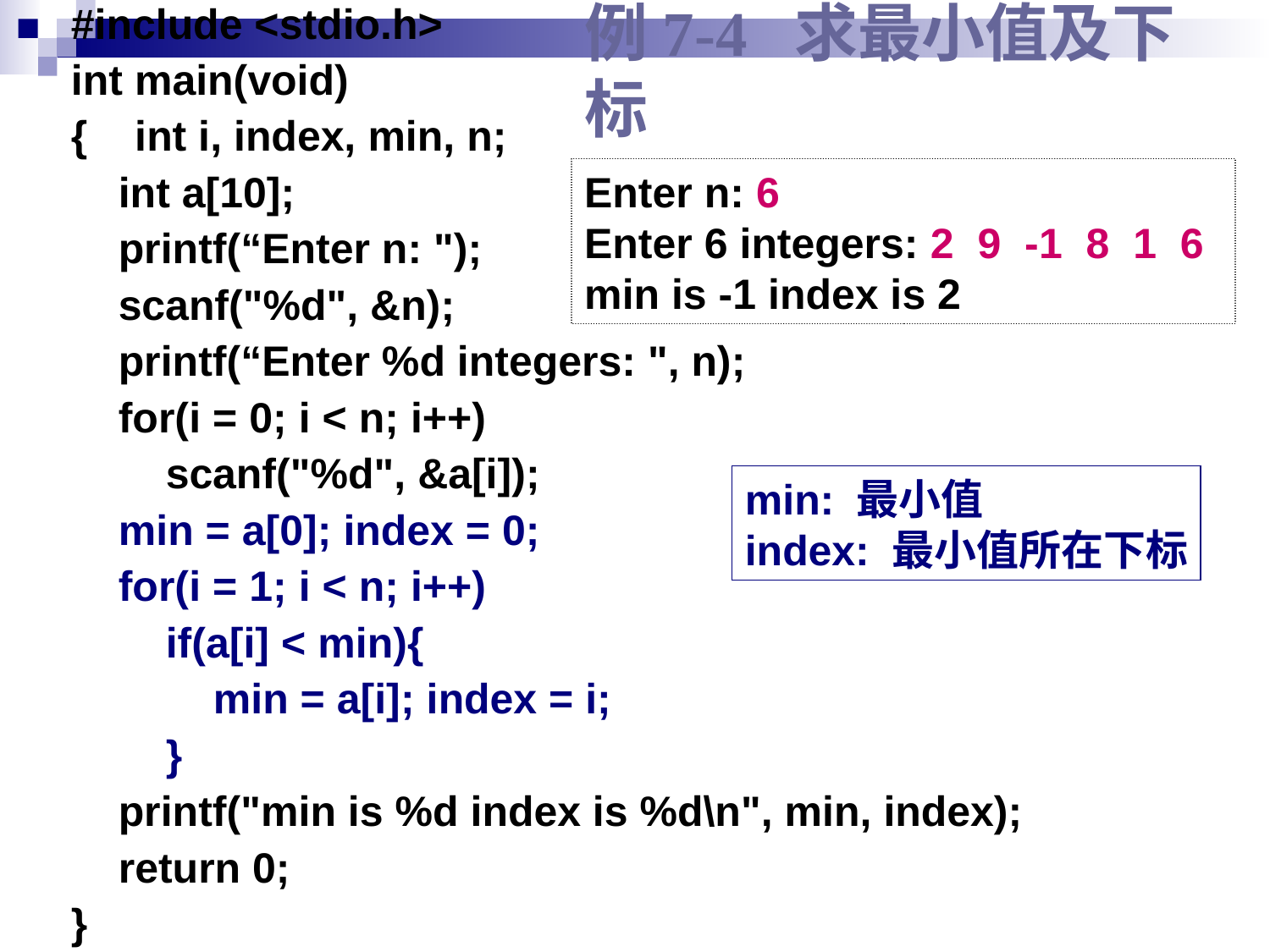

#include <stdio.h>
int main(void)
{    int i, index, min, n;
    int a[10];
    printf(“Enter n: ");
    scanf("%d", &n);
    printf(“Enter %d integers: ", n);
    for(i = 0; i < n; i++)
        scanf("%d", &a[i]);
    min = a[0]; index = 0;
    for(i = 1; i < n; i++)
        if(a[i] < min){
            min = a[i]; index = i;
        }
    printf("min is %d index is %d\n", min, index);
    return 0;
}
# 例7-4  求最小值及下标
Enter n: 6
Enter 6 integers: 2  9  -1  8  1  6
min is -1 index is 2
min: 最小值
index: 最小值所在下标